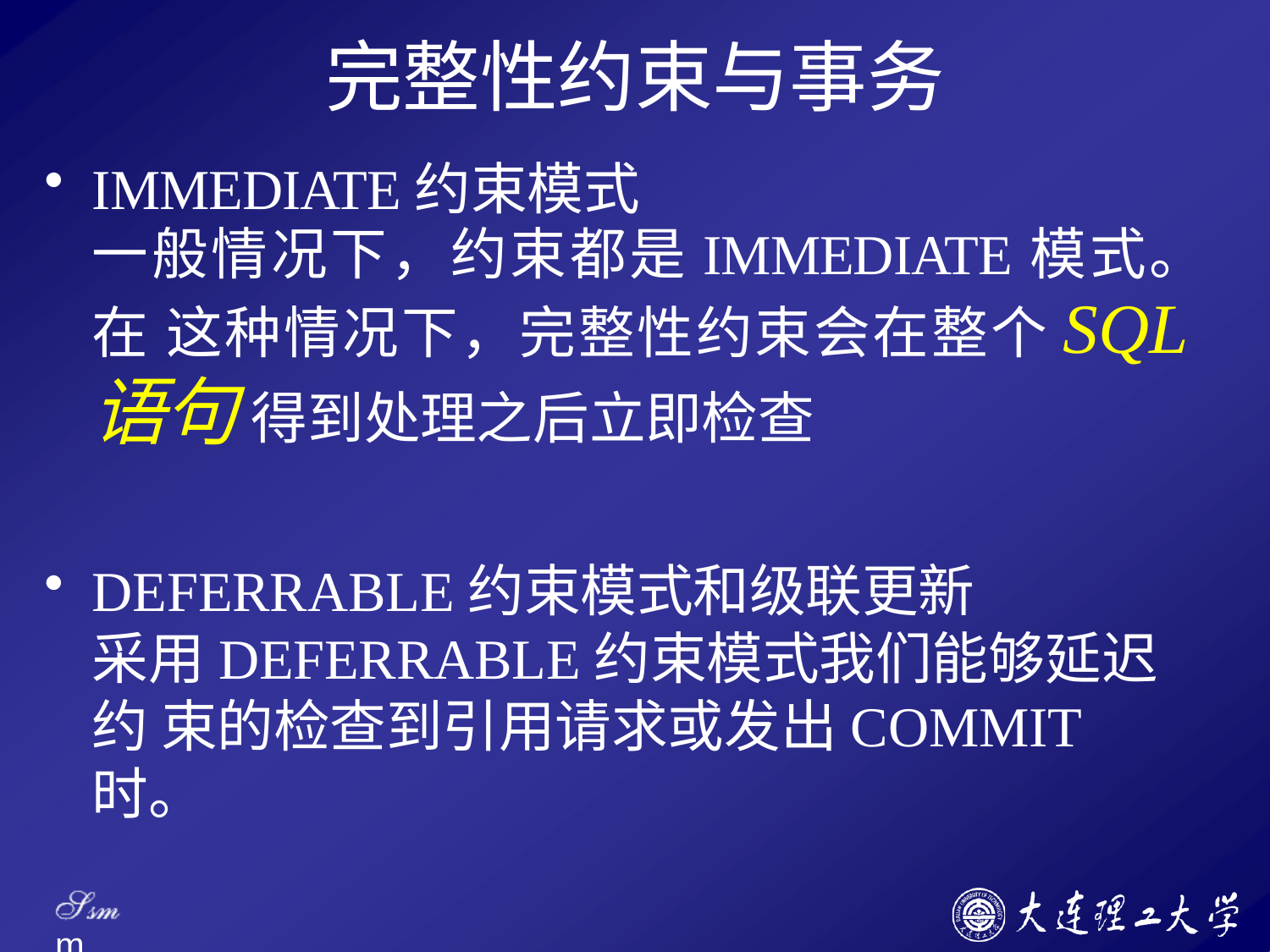

# 完整性约束与事务
IMMEDIATE约束模式
一般情况下，约束都是IMMEDIATE模式。在 这种情况下，完整性约束会在整个SQL语句 得到处理之后立即检查

DEFERRABLE约束模式和级联更新
采用DEFERRABLE约束模式我们能够延迟约 束的检查到引用请求或发出COMMIT时。

Ssm